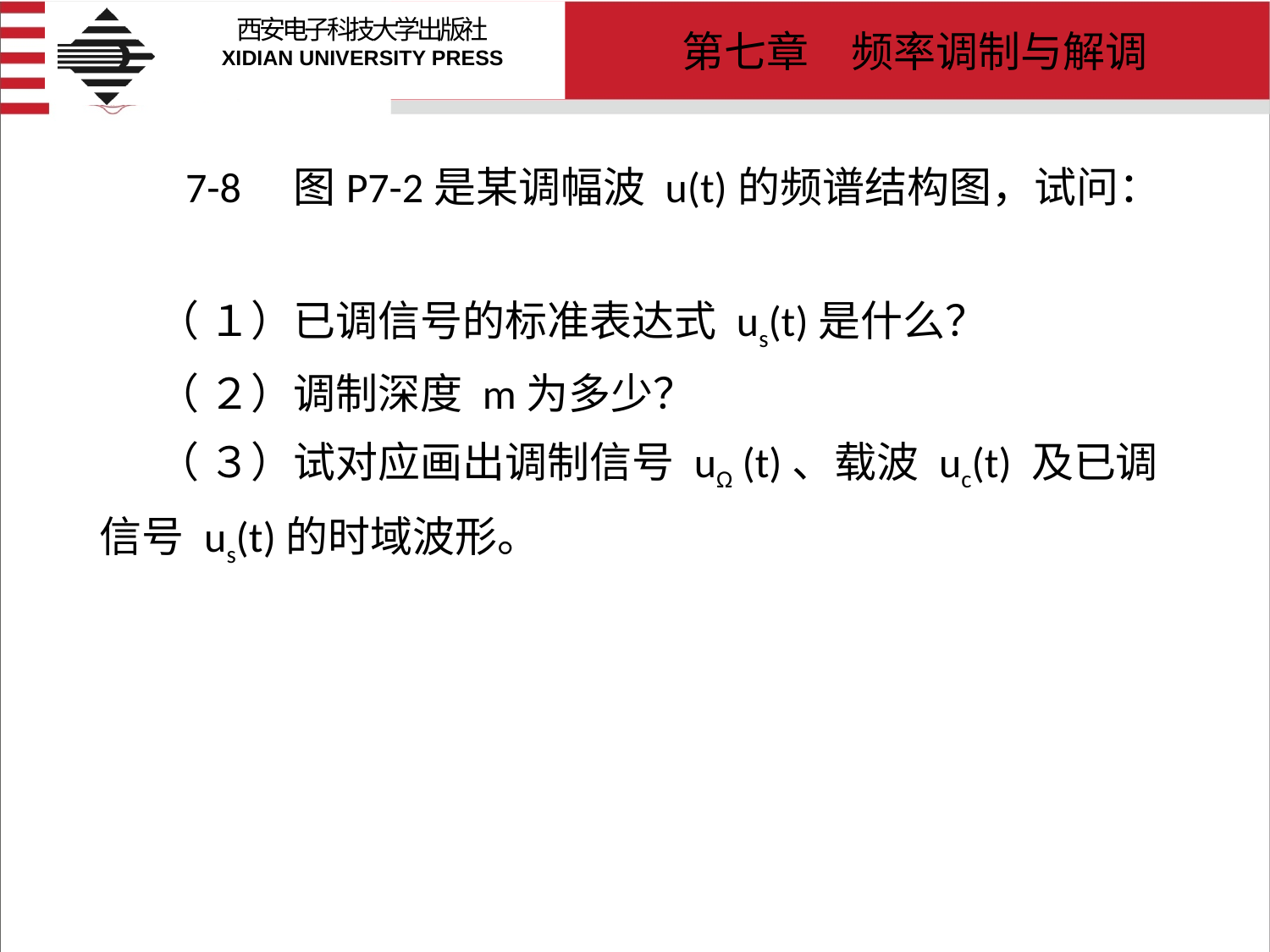

# 7-8　图P7-2是某调幅波 u(t)的频谱结构图，试问： （ １）已调信号的标准表达式 us(t)是什么？ （ ２）调制深度 m为多少？ （ ３）试对应画出调制信号 uΩ (t)、载波 uc(t) 及已调信号 us(t)的时域波形。